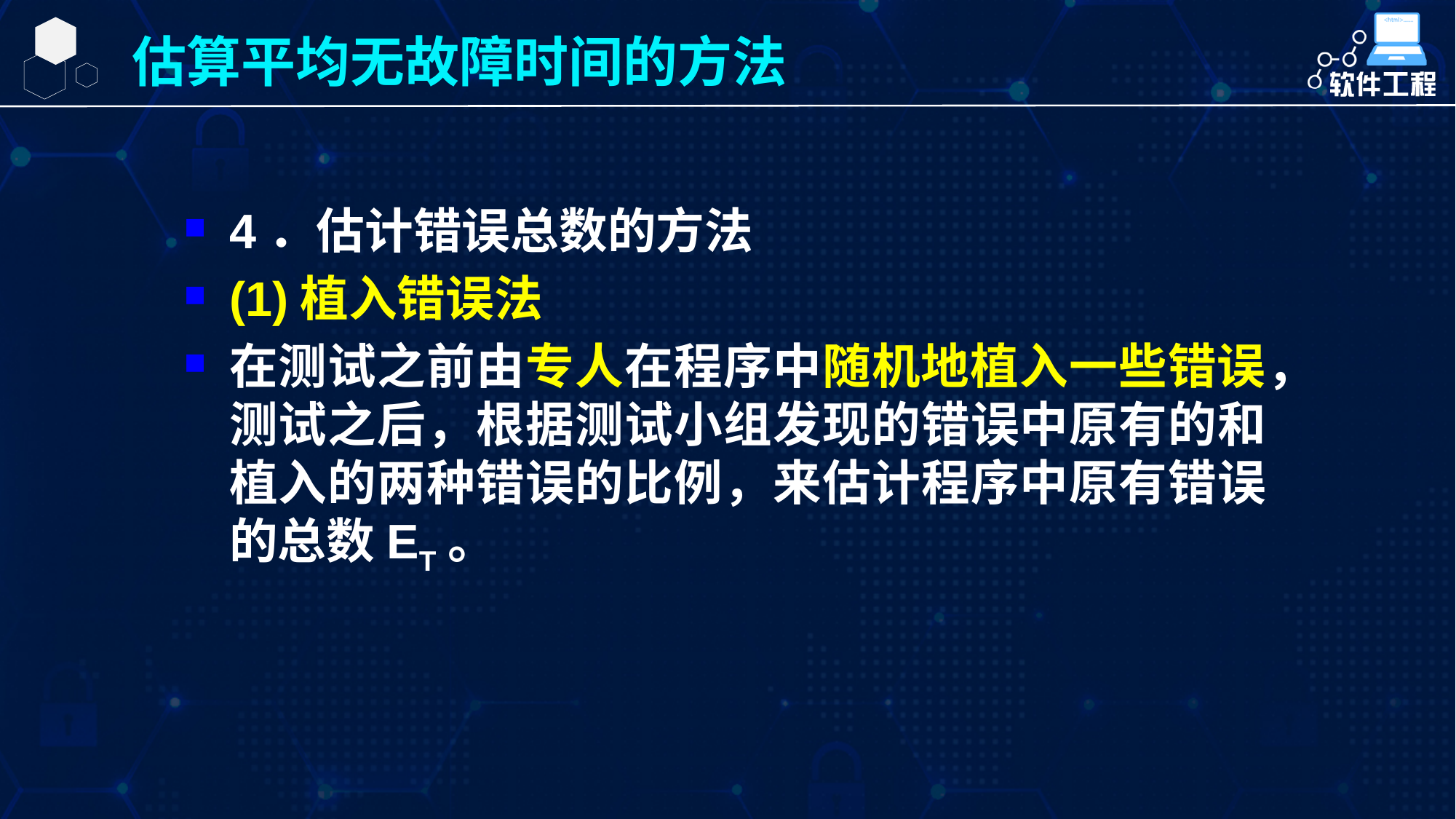

估算平均无故障时间的方法
4．估计错误总数的方法
(1)植入错误法
在测试之前由专人在程序中随机地植入一些错误，测试之后，根据测试小组发现的错误中原有的和植入的两种错误的比例，来估计程序中原有错误的总数ET。